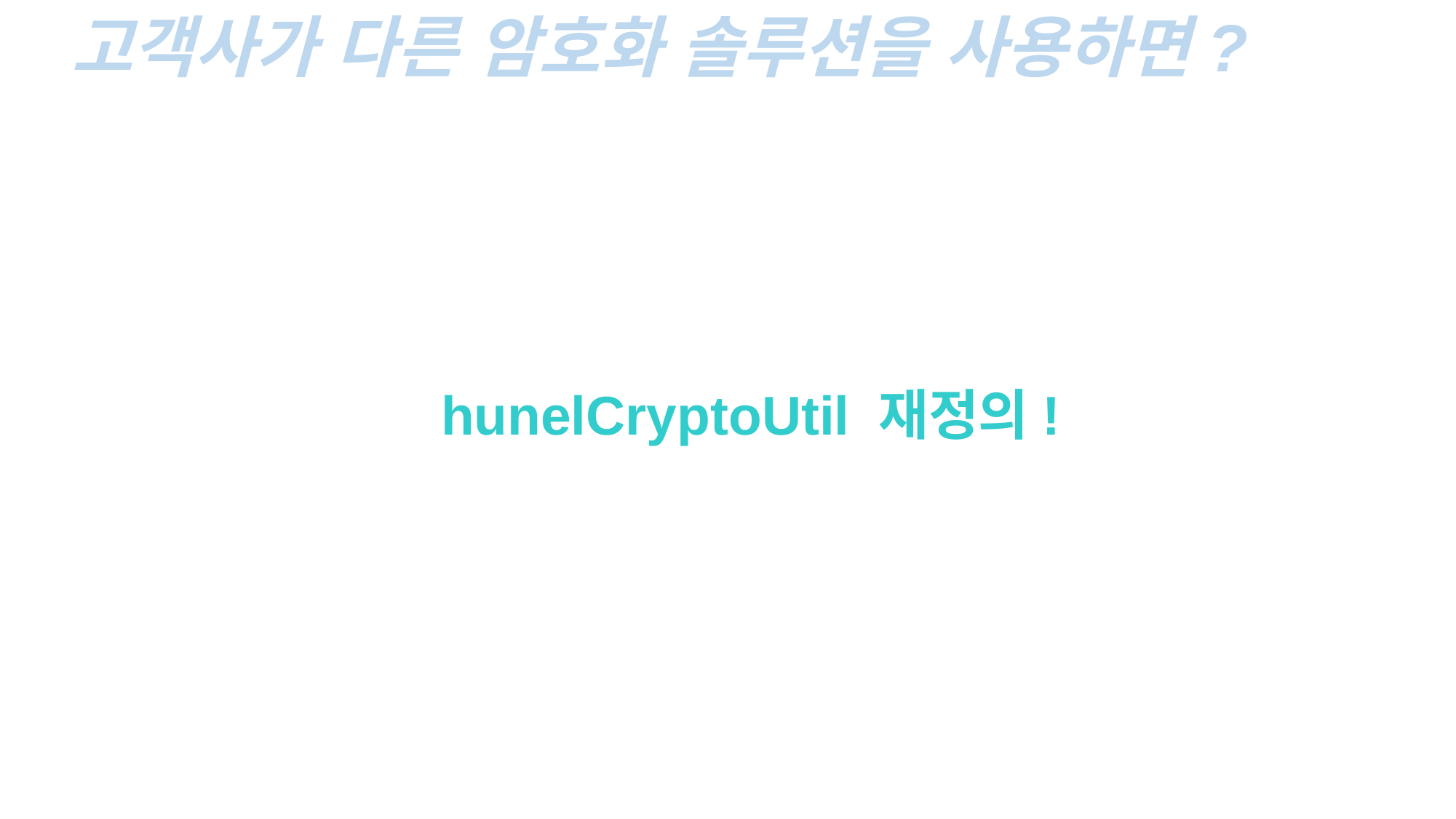

고객사가 다른 암호화 솔루션을 사용하면?
hunelCryptoUtil 재정의!